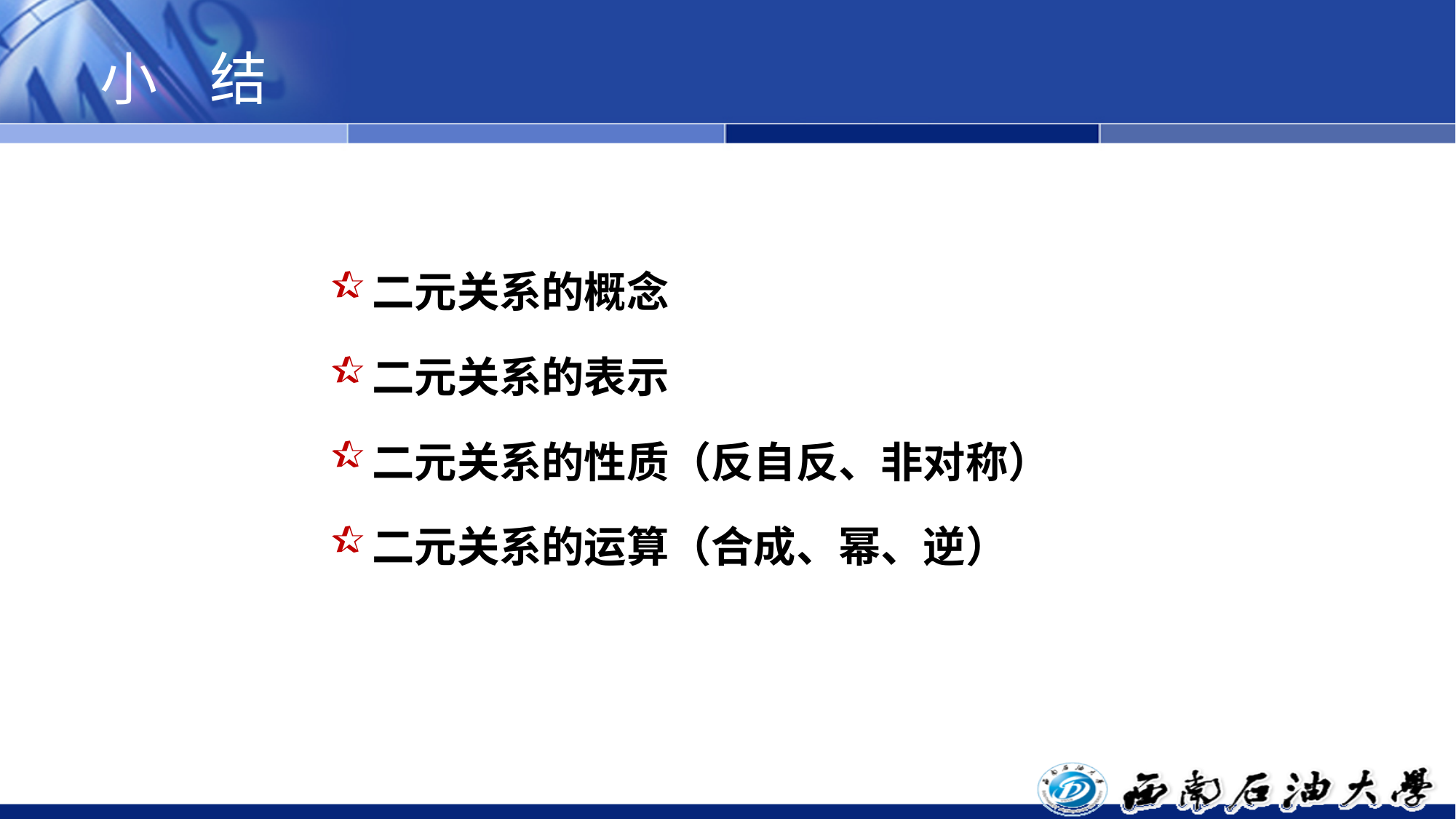

# 小    结
二元关系的概念
二元关系的表示
二元关系的性质（反自反、非对称）
二元关系的运算（合成、幂、逆）